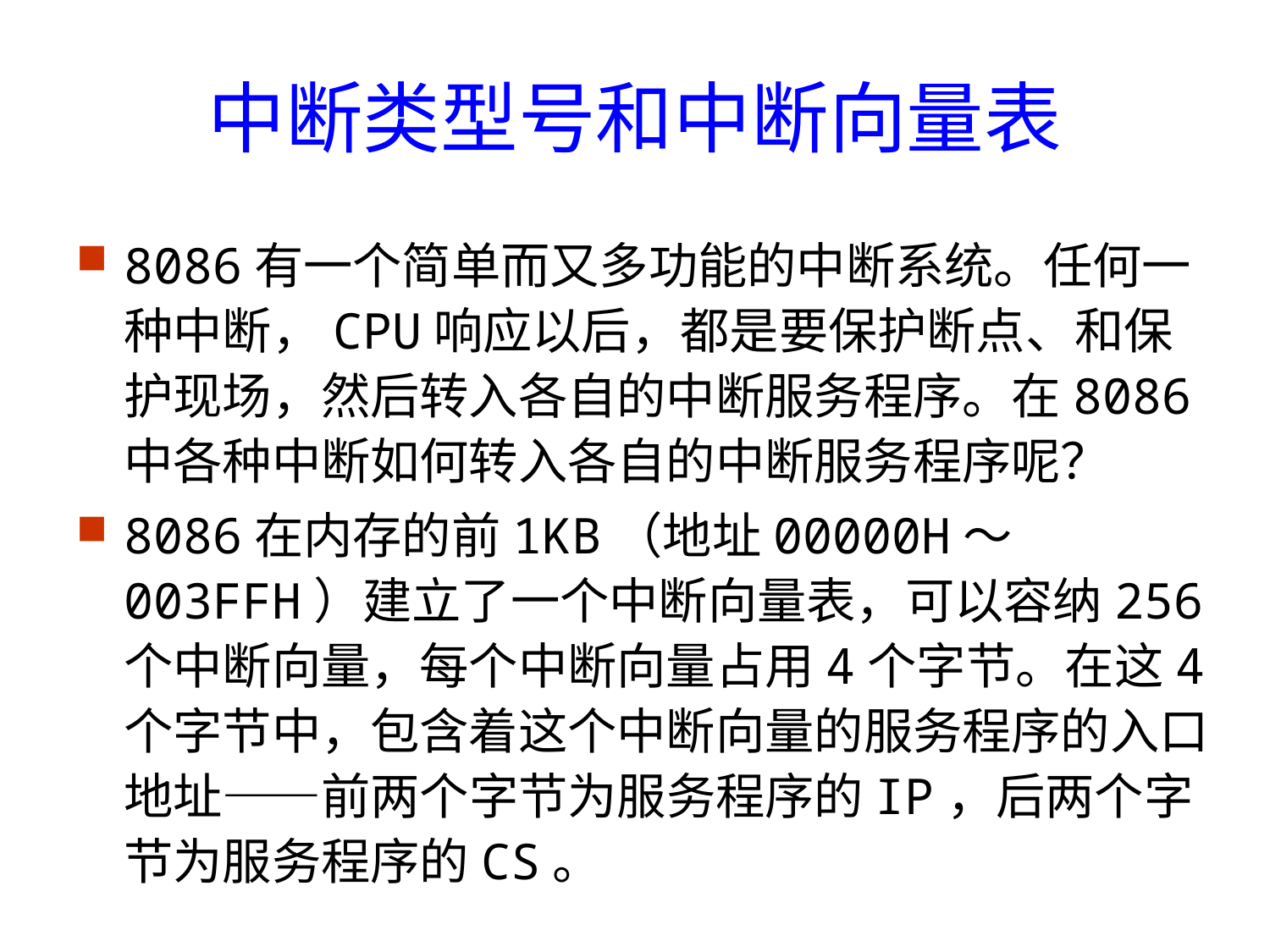

# 中断类型号和中断向量表
8086有一个简单而又多功能的中断系统。任何一种中断，CPU响应以后，都是要保护断点、和保护现场，然后转入各自的中断服务程序。在8086中各种中断如何转入各自的中断服务程序呢？
8086在内存的前1KB（地址00000H～003FFH）建立了一个中断向量表，可以容纳256个中断向量，每个中断向量占用4个字节。在这4个字节中，包含着这个中断向量的服务程序的入口地址——前两个字节为服务程序的IP，后两个字节为服务程序的CS。